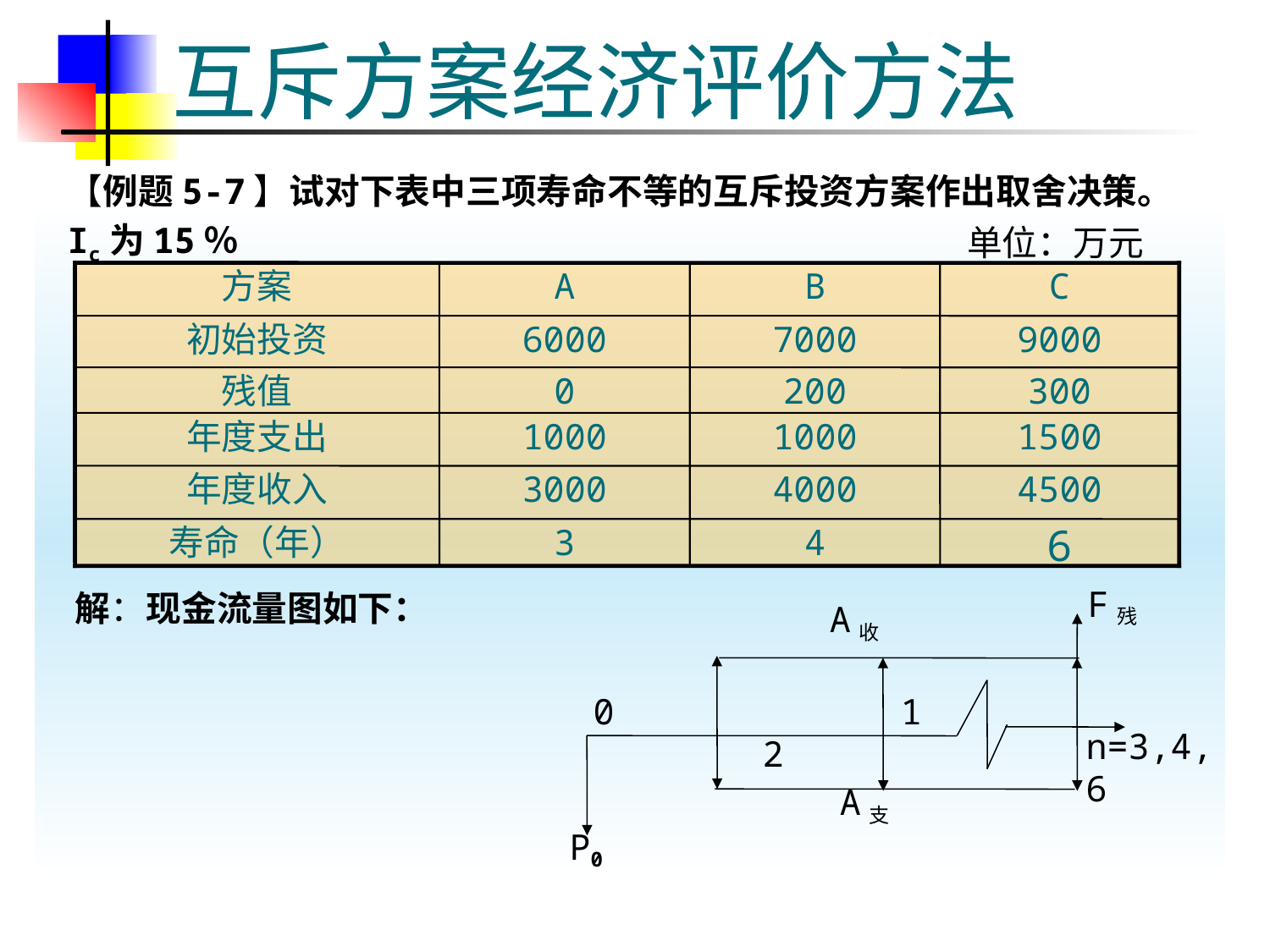

# 互斥方案经济评价方法
【例题5-7】试对下表中三项寿命不等的互斥投资方案作出取舍决策。Ic为15％

单位：万元
方案

A

B

C

初始投资

6000
7000
9000
残值

0
200
300
年度支出

1000
1000
1500
年度收入

3000
4000
4500
寿命（年）

3
4
6

F残
解：现金流量图如下：
A收

0             1                 2
n=3,4,6

A支

P0
42